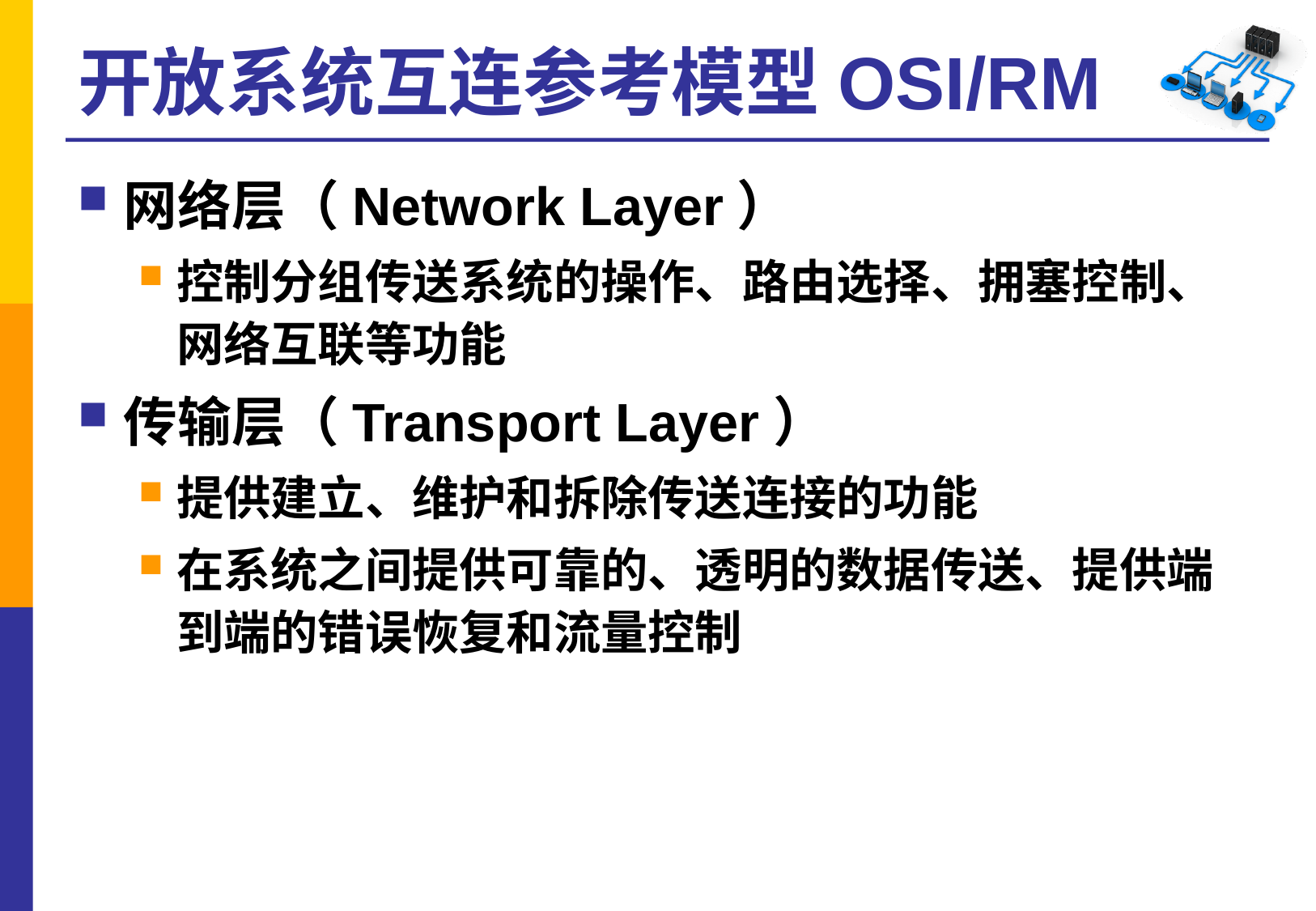

# 开放系统互连参考模型OSI/RM
网络层（Network Layer）
控制分组传送系统的操作、路由选择、拥塞控制、网络互联等功能
传输层（Transport Layer）
提供建立、维护和拆除传送连接的功能
在系统之间提供可靠的、透明的数据传送、提供端到端的错误恢复和流量控制